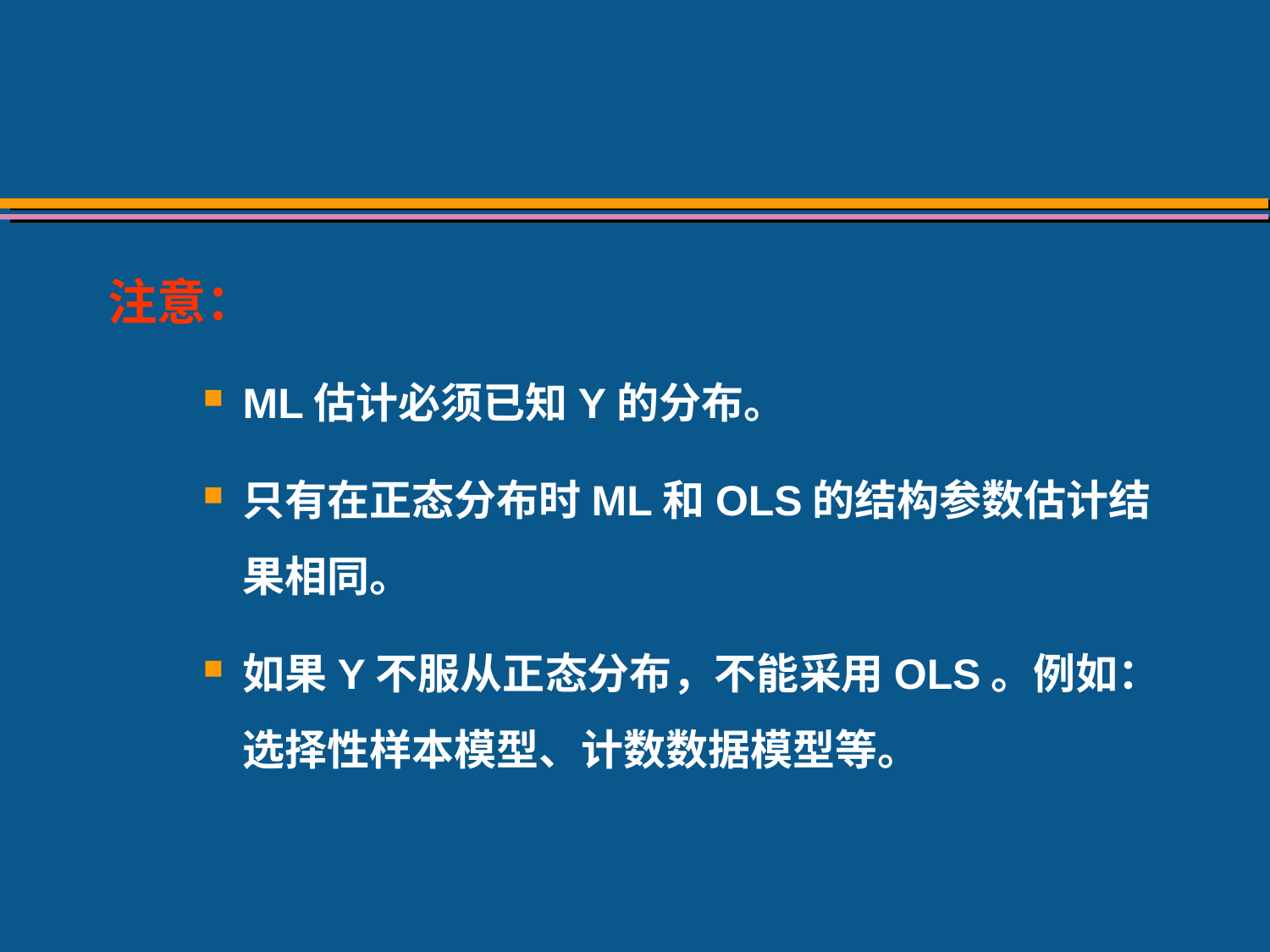

注意：
ML估计必须已知Y的分布。
只有在正态分布时ML和OLS的结构参数估计结果相同。
如果Y不服从正态分布，不能采用OLS。例如：选择性样本模型、计数数据模型等。